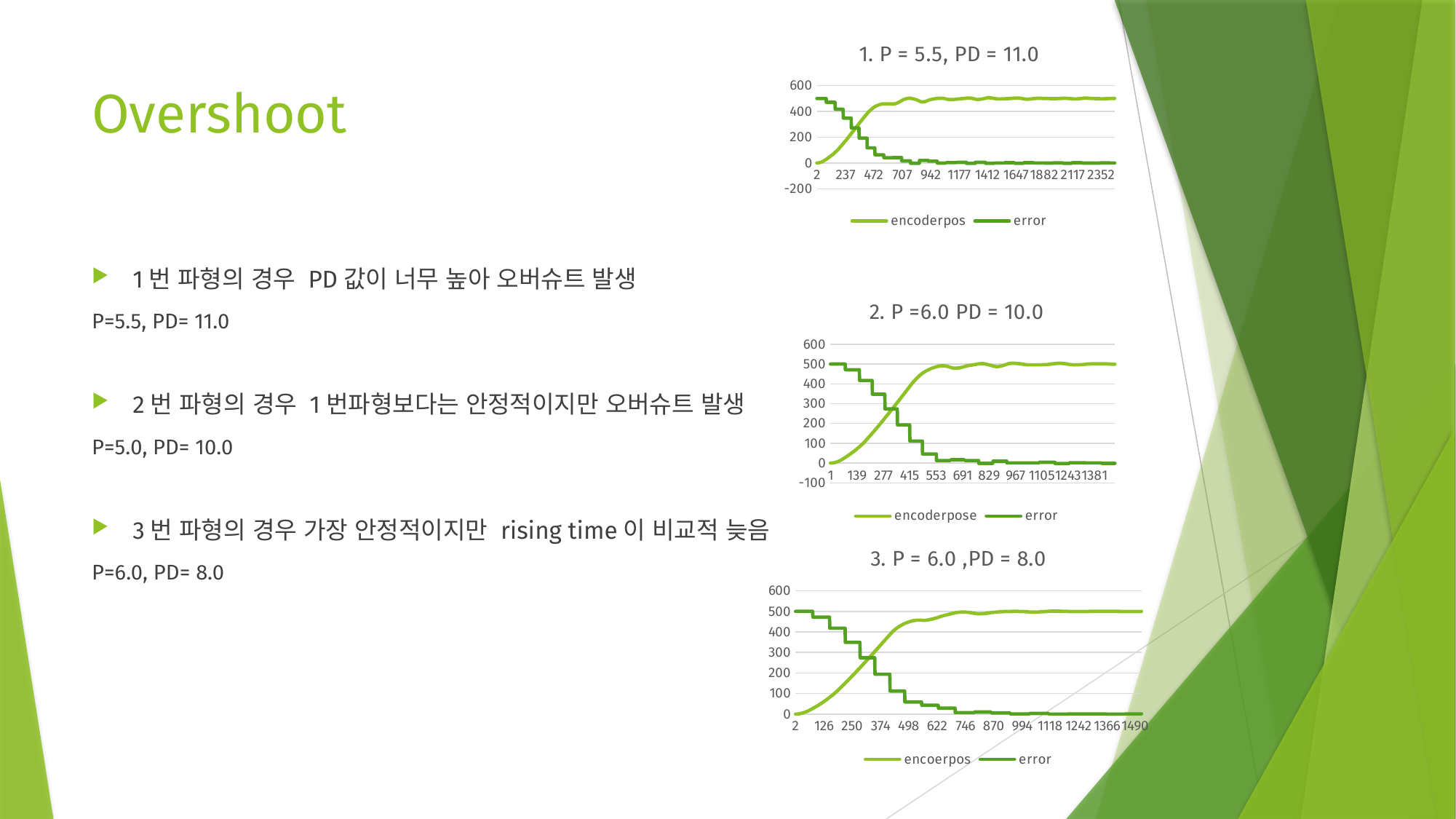

### Chart: 1. P = 5.5, PD = 11.0

| Category |  |  |
|---|---|---|
# Overshoot
1번 파형의 경우 PD값이 너무 높아 오버슈트 발생
P=5.5, PD= 11.0

2번 파형의 경우 1번파형보다는 안정적이지만 오버슈트 발생
P=5.0, PD= 10.0

3번 파형의 경우 가장 안정적이지만 rising time이 비교적 늦음
P=6.0, PD= 8.0

### Chart: 2. P =6.0 PD = 10.0

| Category |  |  |
|---|---|---|

### Chart: 3. P = 6.0 ,PD = 8.0

| Category |  |  |
|---|---|---|